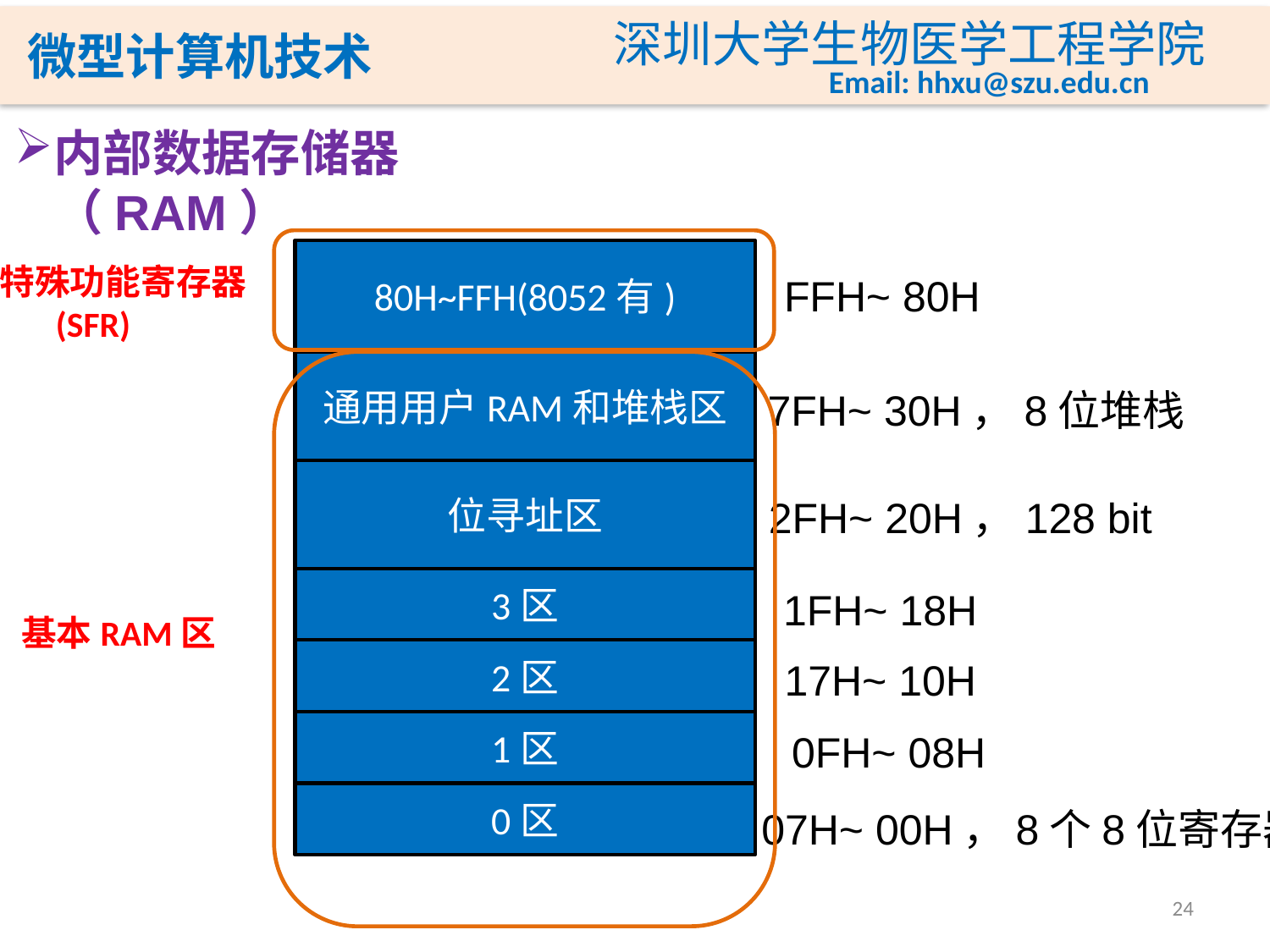

内部数据存储器（RAM）

80H~FFH(8052有)
特殊功能寄存器
       (SFR)
FFH~ 80H

通用用户RAM和堆栈区
7FH~ 30H，8位堆栈
位寻址区
2FH~ 20H，128 bit
3区
1FH~ 18H
基本RAM区
2区
17H~ 10H
1区
0FH~ 08H
0区
07H~ 00H，8个8位寄存器
24